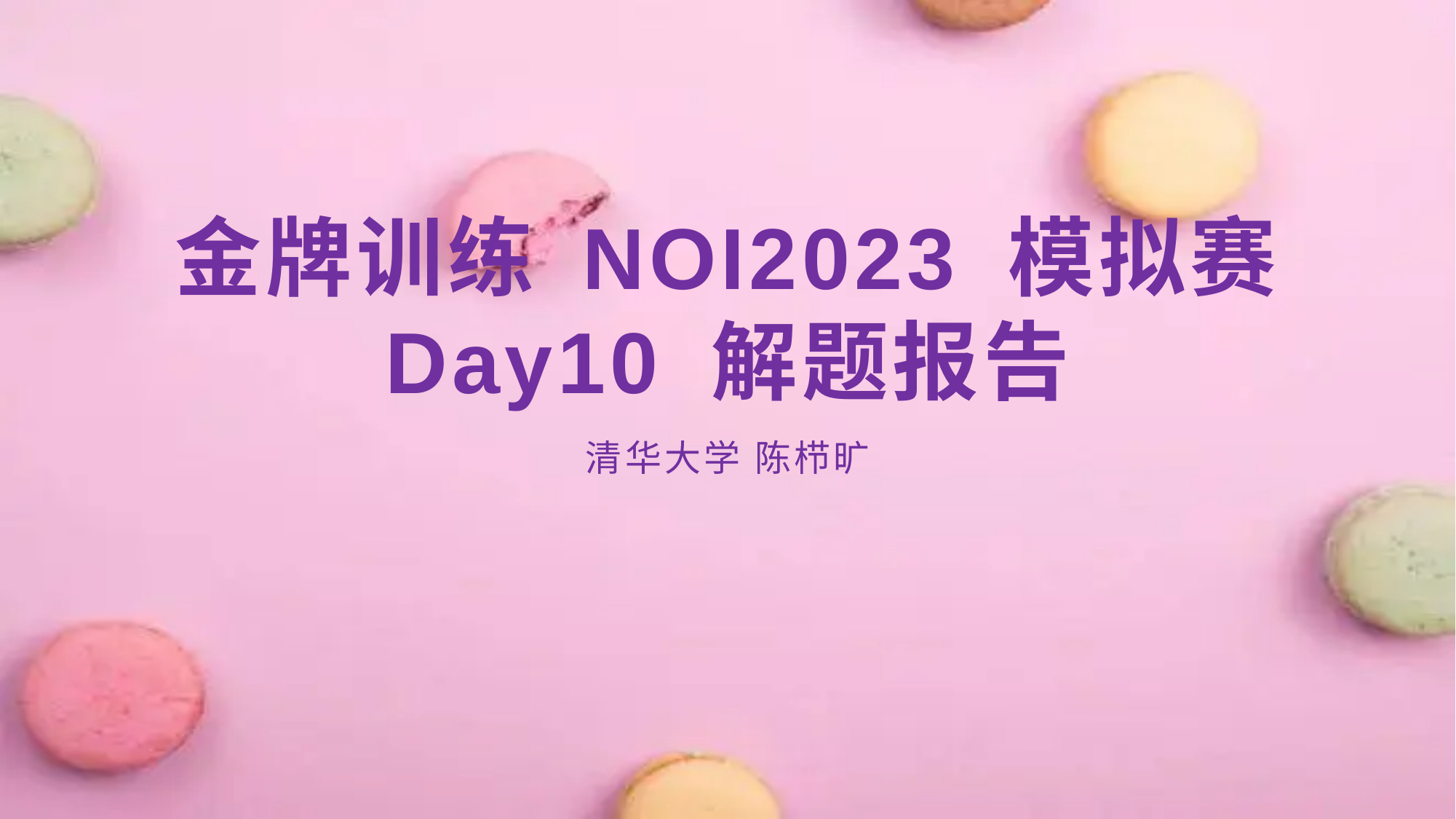

# 金牌训练 NOI2023 模拟赛 Day10 解题报告
清华大学 陈栉旷